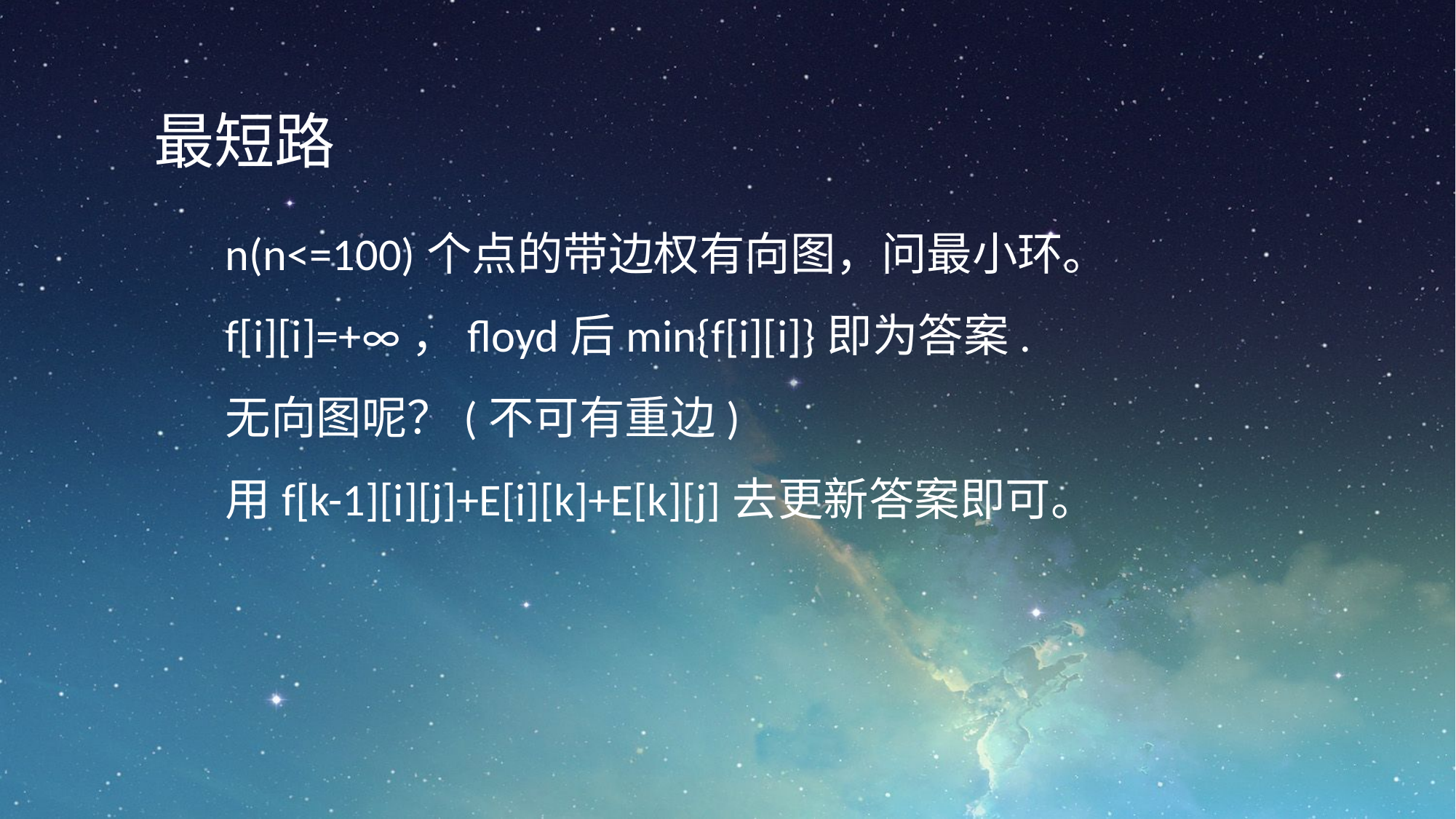

最短路
n(n<=100)个点的带边权有向图，问最小环。
f[i][i]=+∞，floyd后min{f[i][i]}即为答案.
无向图呢？(不可有重边)
用f[k-1][i][j]+E[i][k]+E[k][j]去更新答案即可。